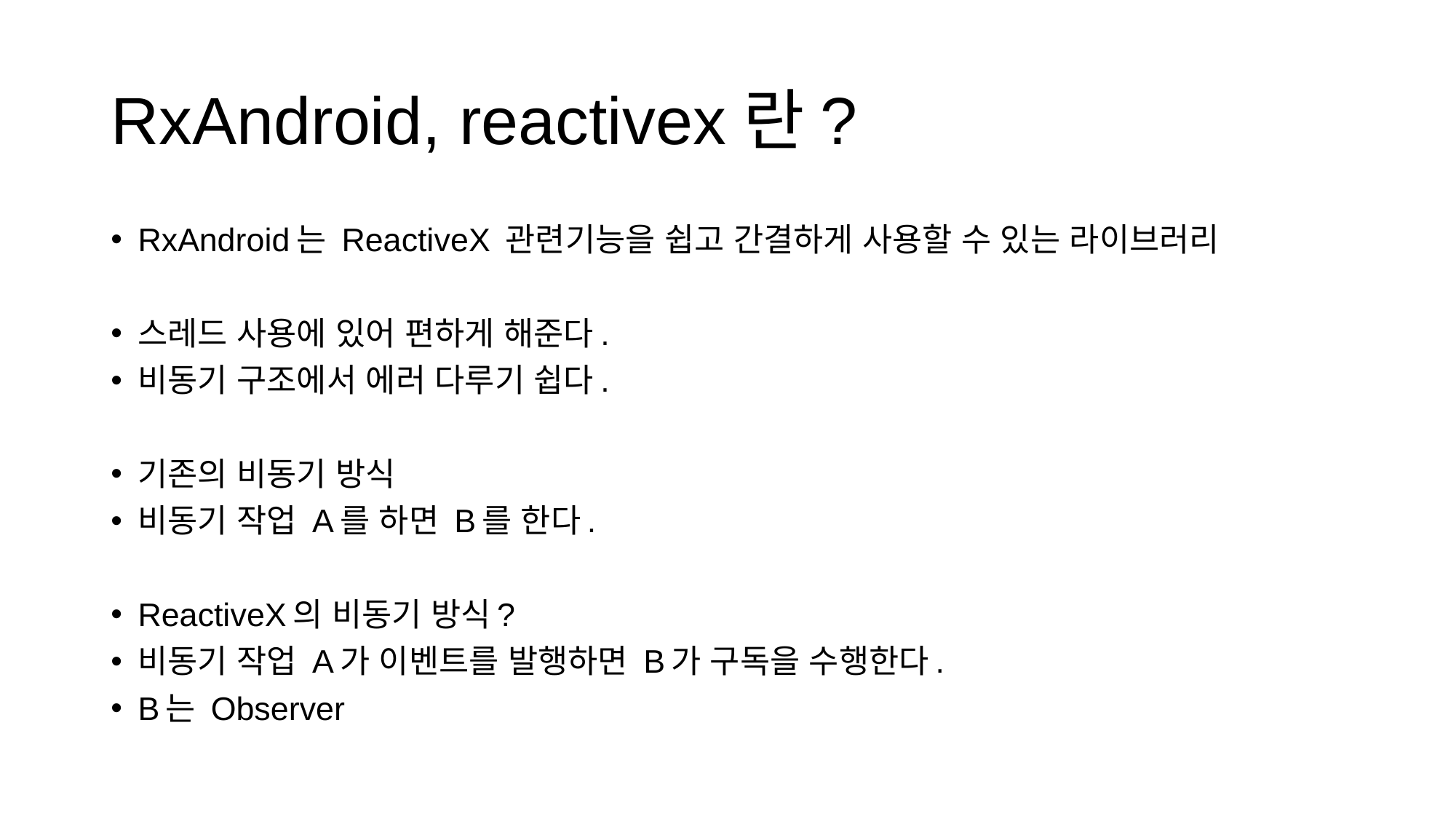

# RxAndroid, reactivex란?
RxAndroid는 ReactiveX 관련기능을 쉽고 간결하게 사용할 수 있는 라이브러리

스레드 사용에 있어 편하게 해준다.
비동기 구조에서 에러 다루기 쉽다.

기존의 비동기 방식
비동기 작업 A를 하면 B를 한다.

ReactiveX의 비동기 방식?
비동기 작업 A가 이벤트를 발행하면 B가 구독을 수행한다.
B는 Observer